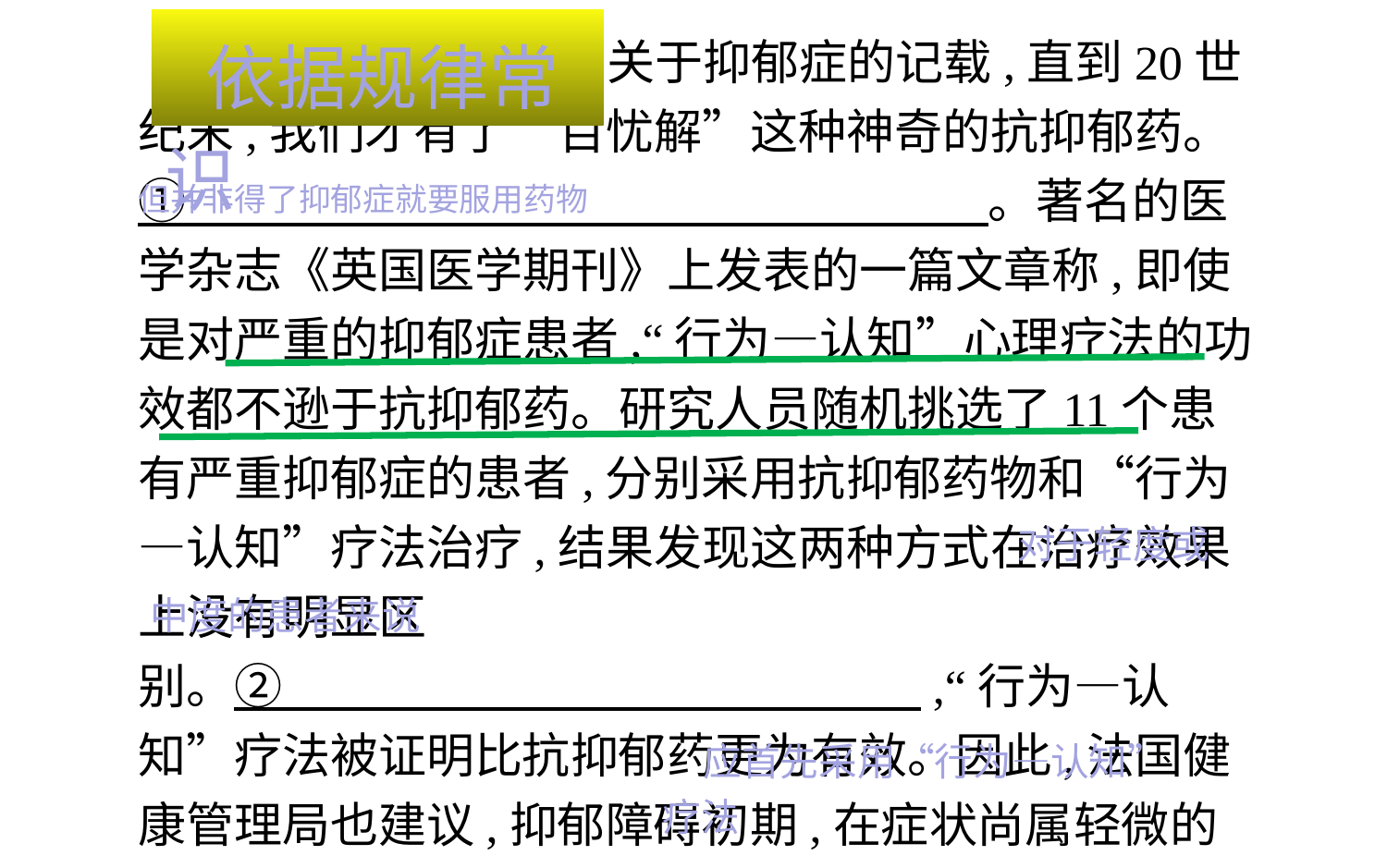

依据规律常识
   西方古代很早就有关于抑郁症的记载,直到20世纪末,我们才有了“百忧解”这种神奇的抗抑郁药。①  　　　　　　　　　                                。著名的医学杂志《英国医学期刊》上发表的一篇文章称,即使是对严重的抑郁症患者,“行为—认知”心理疗法的功效都不逊于抗抑郁药。研究人员随机挑选了11个患有严重抑郁症的患者,分别采用抗抑郁药物和“行为—认知”疗法治疗,结果发现这两种方式在治疗效果上没有明显区别。②　　　　　　　　　                   ,“行为—认知”疗法被证明比抗抑郁药更为有效。因此,法国健康管理局也建议,抑郁障碍初期,在症状尚属轻微的时候,③       　　　　　　　　　。
但并非得了抑郁症就要服用药物
对于轻度或
中度的患者来说
应首先采用“行为—认知”疗法